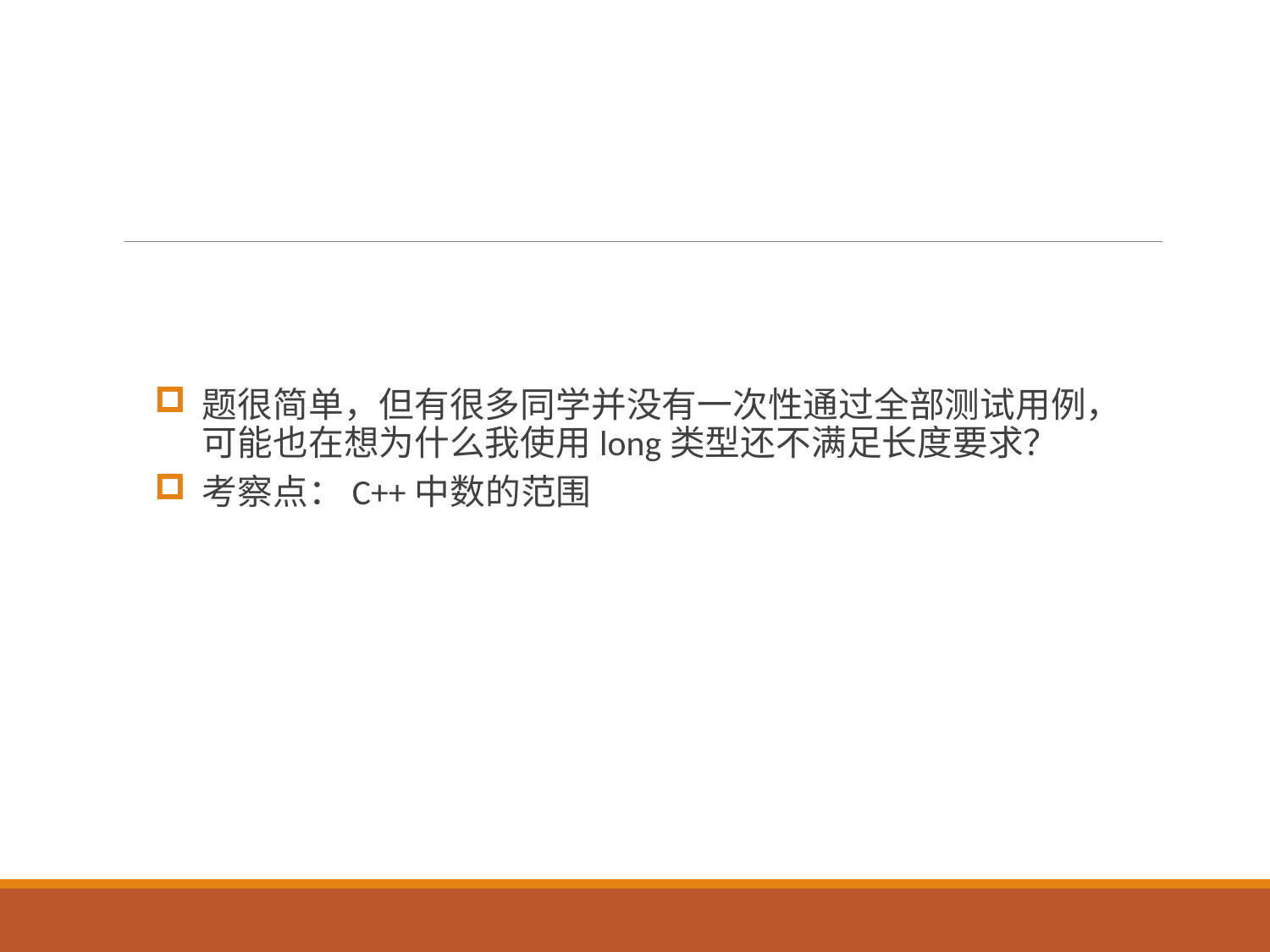

#

题很简单，但有很多同学并没有一次性通过全部测试用例，可能也在想为什么我使用long类型还不满足长度要求？
考察点：C++中数的范围